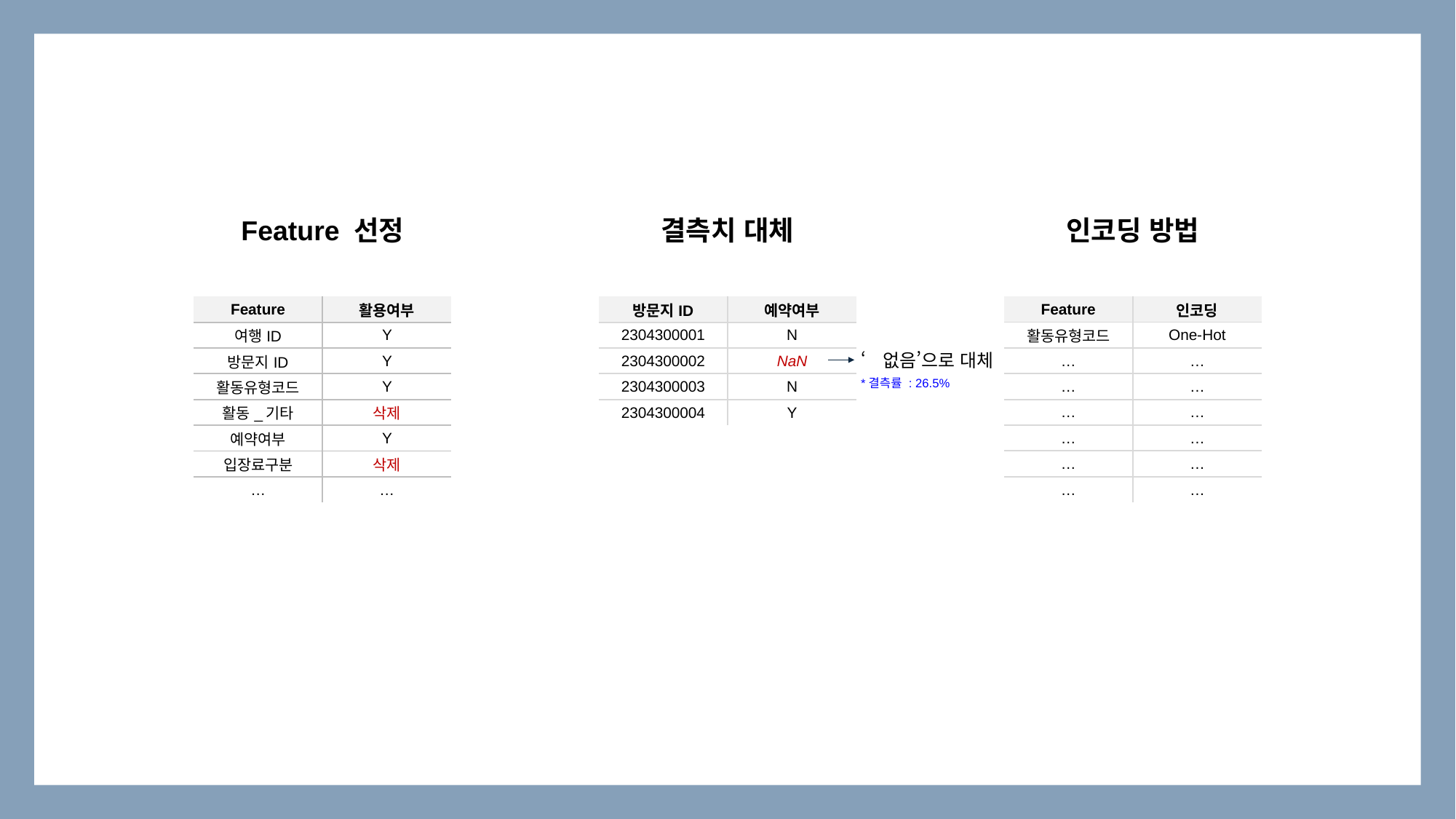

활동내역 테이블

Feature 선정
결측치 대체
인코딩 방법
| Feature | 인코딩 |
| --- | --- |
| 활동유형코드 | One-Hot |
| … | … |
| … | … |
| … | … |
| … | … |
| … | … |
| … | … |
| Feature | 활용여부 |
| --- | --- |
| 여행ID | Y |
| 방문지ID | Y |
| 활동유형코드 | Y |
| 활동\_기타 | 삭제 |
| 예약여부 | Y |
| 입장료구분 | 삭제 |
| … | … |
| 방문지ID | 예약여부 |
| --- | --- |
| 2304300001 | N |
| 2304300002 | NaN |
| 2304300003 | N |
| 2304300004 | Y |
‘없음’으로 대체
*결측률 : 26.5%